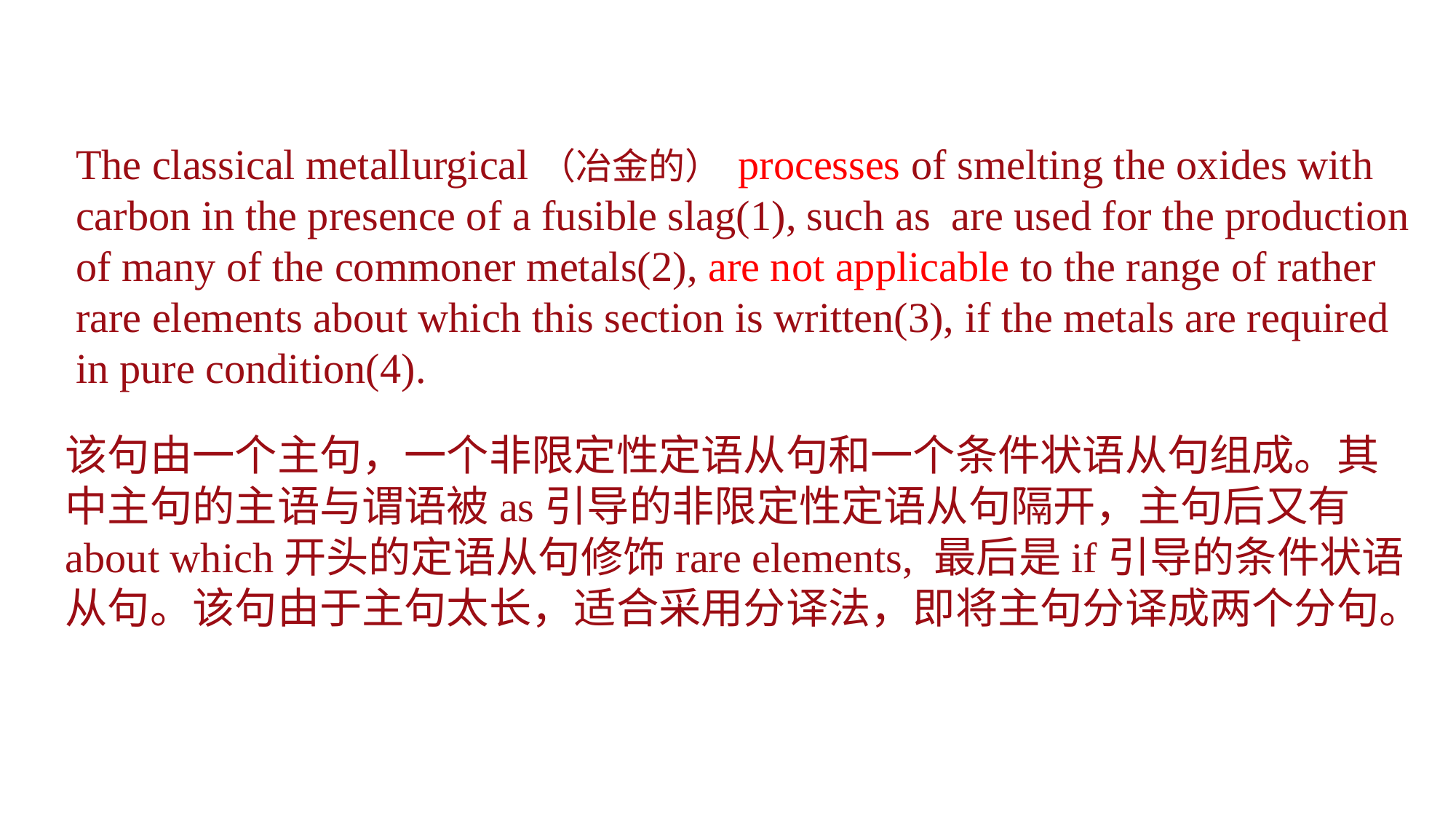

The classical metallurgical（冶金的） processes of smelting the oxides with carbon in the presence of a fusible slag(1), such as  are used for the production of many of the commoner metals(2), are not applicable to the range of rather rare elements about which this section is written(3), if the metals are required in pure condition(4).
该句由一个主句，一个非限定性定语从句和一个条件状语从句组成。其中主句的主语与谓语被as引导的非限定性定语从句隔开，主句后又有about which开头的定语从句修饰rare elements, 最后是if引导的条件状语从句。该句由于主句太长，适合采用分译法，即将主句分译成两个分句。